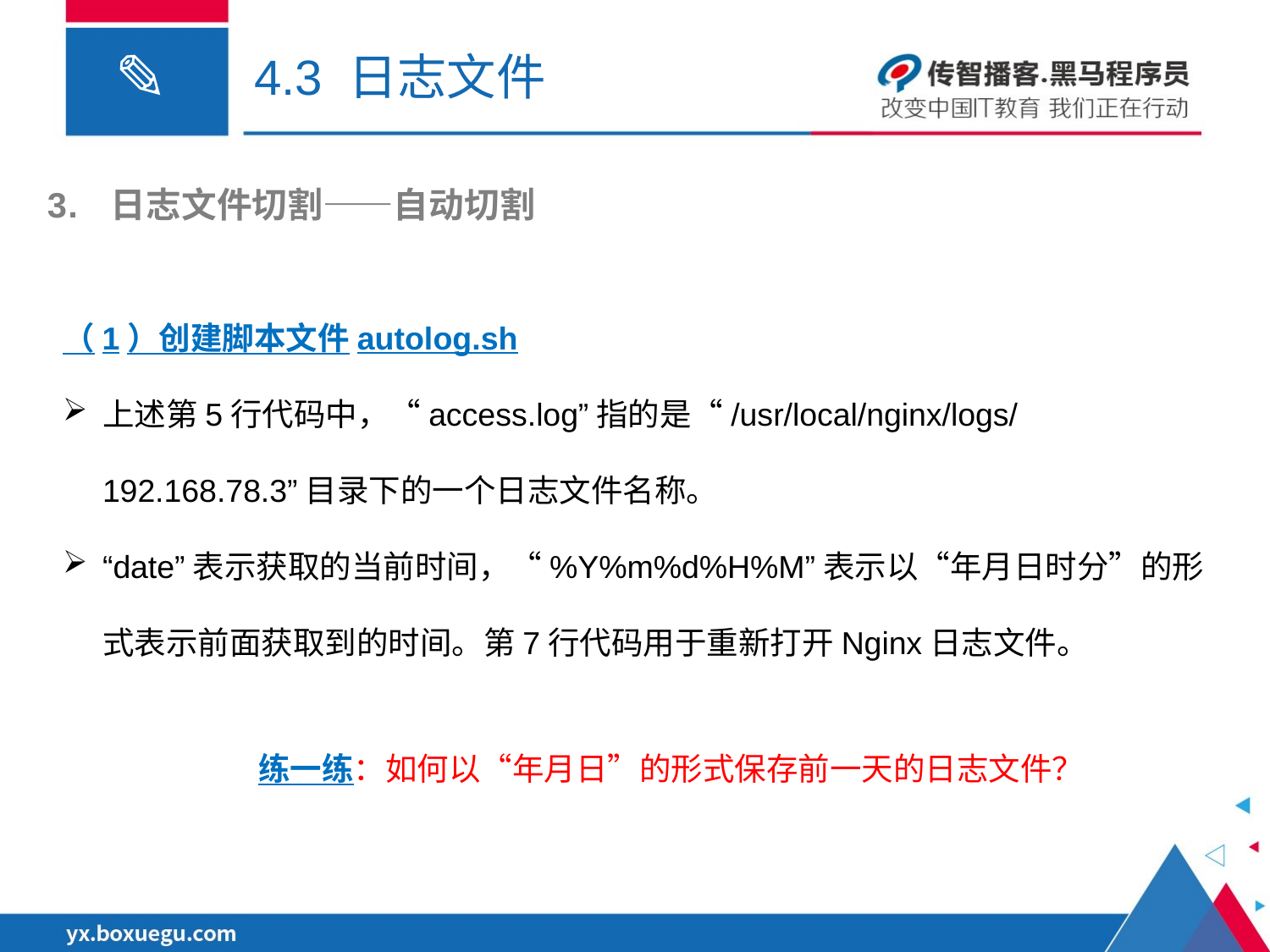

# 4.3 日志文件
日志文件切割——自动切割
（1）创建脚本文件autolog.sh
上述第5行代码中，“access.log”指的是“/usr/local/nginx/logs/192.168.78.3”目录下的一个日志文件名称。
“date”表示获取的当前时间，“%Y%m%d%H%M”表示以“年月日时分”的形式表示前面获取到的时间。第7行代码用于重新打开Nginx日志文件。
练一练：如何以“年月日”的形式保存前一天的日志文件？